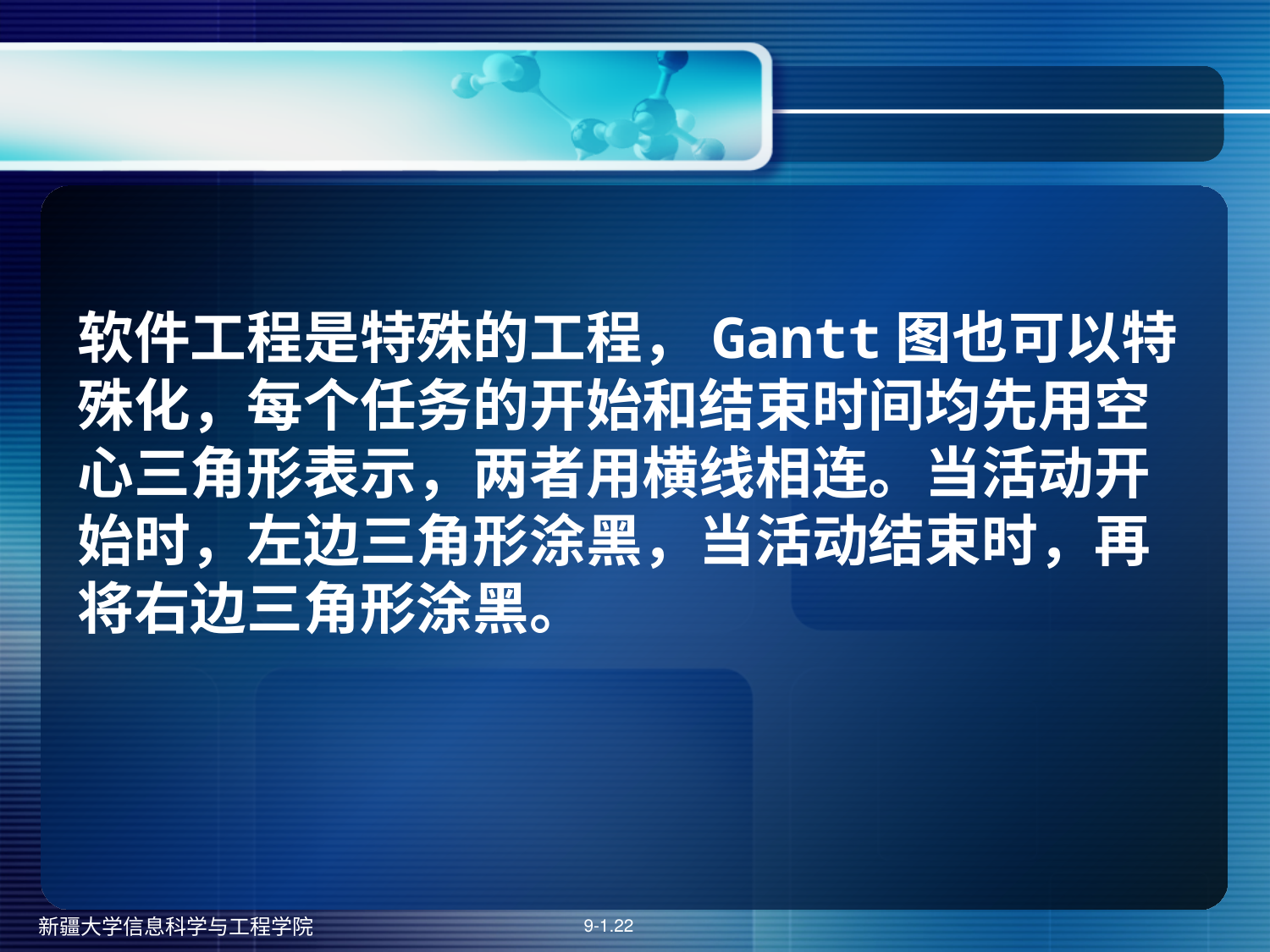

软件工程是特殊的工程，Gantt图也可以特殊化，每个任务的开始和结束时间均先用空心三角形表示，两者用横线相连。当活动开始时，左边三角形涂黑，当活动结束时，再将右边三角形涂黑。